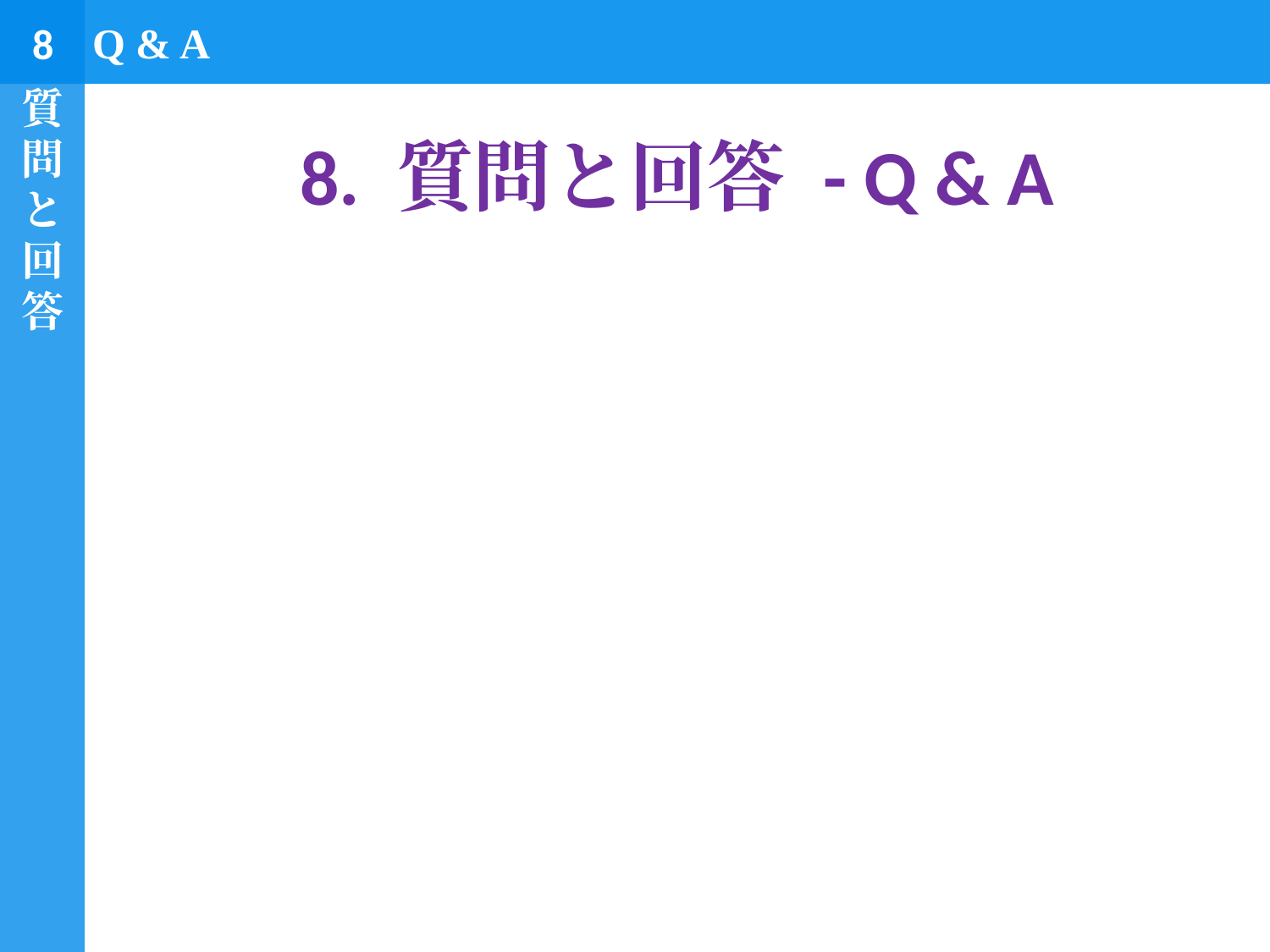

Q & A
8
質問と回答
# 8. 質問と回答 - Q & A